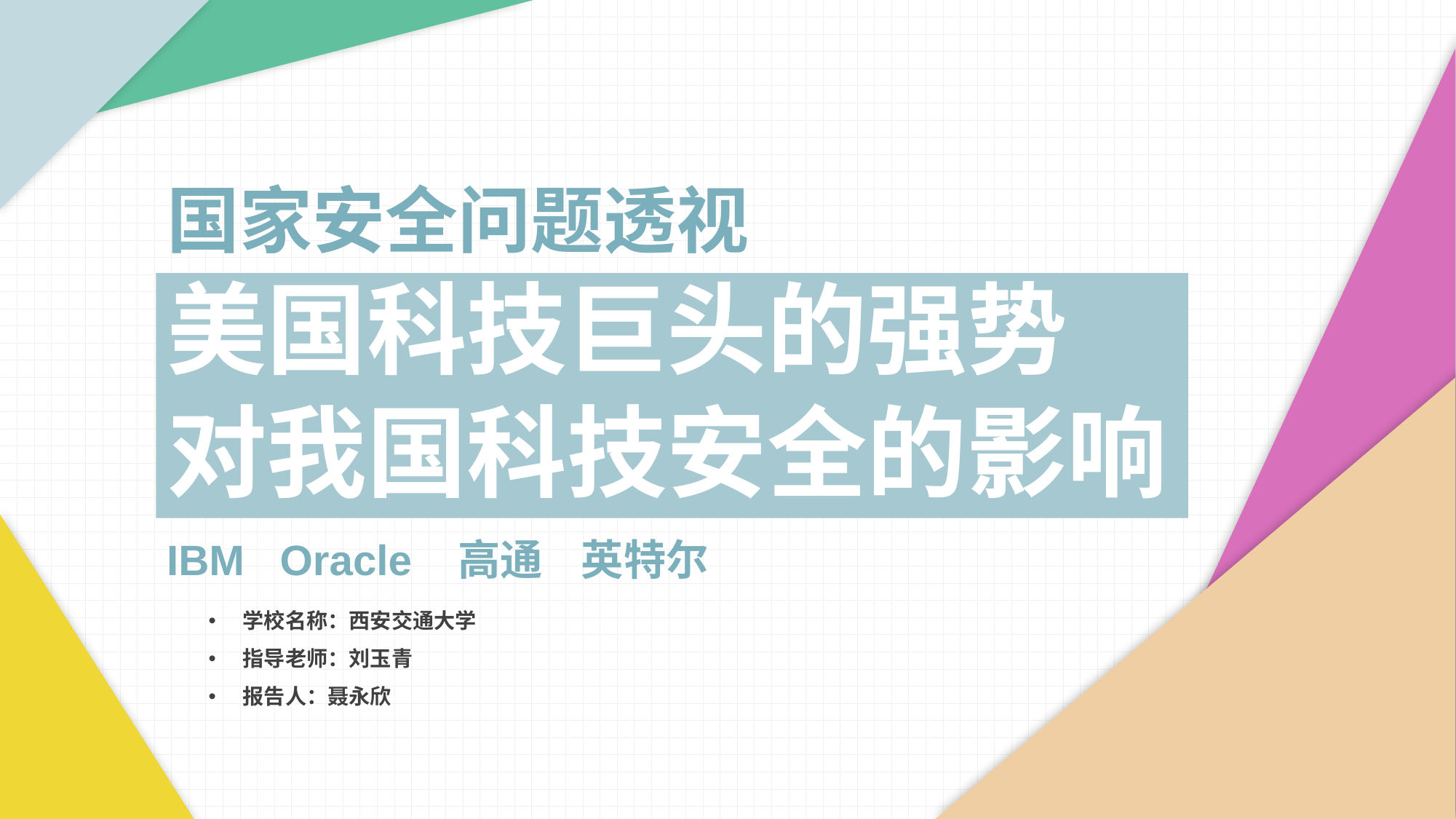

国家安全问题透视
美国科技巨头的强势
对我国科技安全的影响
IBM   Oracle   高通    英特尔
学校名称：西安交通大学
指导老师：刘玉青
报告人：聂永欣